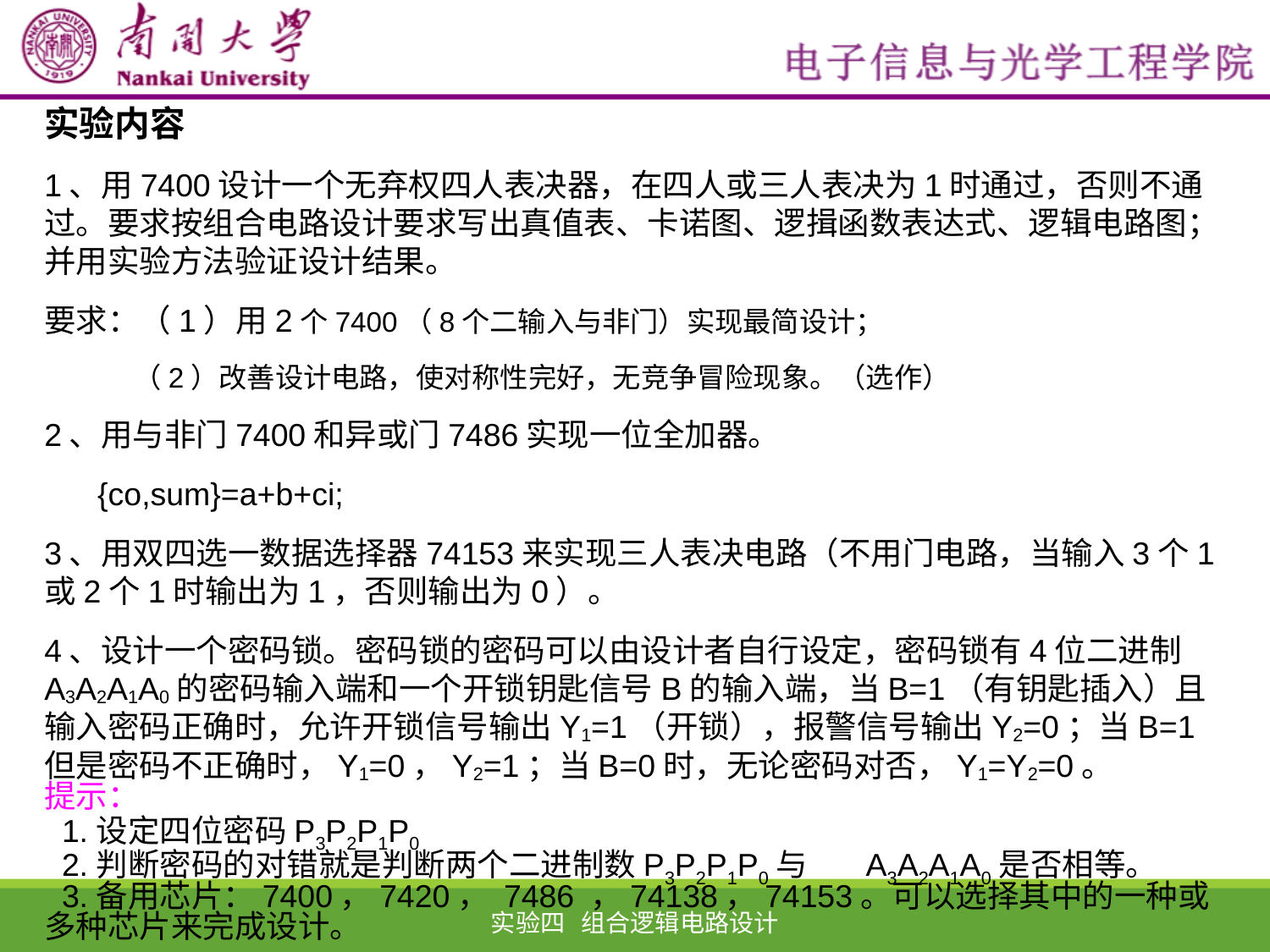

实验内容
1、用7400设计一个无弃权四人表决器，在四人或三人表决为1时通过，否则不通过。要求按组合电路设计要求写出真值表、卡诺图、逻揖函数表达式、逻辑电路图；并用实验方法验证设计结果。
要求：（1）用2个7400（8个二输入与非门）实现最简设计；
             （2）改善设计电路，使对称性完好，无竞争冒险现象。（选作）
2、用与非门7400和异或门7486实现一位全加器。
      {co,sum}=a+b+ci;
3、用双四选一数据选择器74153来实现三人表决电路（不用门电路，当输入3个1或2个1时输出为1，否则输出为0）。
4、设计一个密码锁。密码锁的密码可以由设计者自行设定，密码锁有4位二进制A3A2A1A0的密码输入端和一个开锁钥匙信号B的输入端，当B=1（有钥匙插入）且输入密码正确时，允许开锁信号输出Y1=1（开锁），报警信号输出Y2=0；当B=1但是密码不正确时，Y1=0，Y2=1；当B=0时，无论密码对否，Y1=Y2=0。
提示：
  1.设定四位密码P3P2P1P0
  2.判断密码的对错就是判断两个二进制数P3P2P1P0与       A3A2A1A0是否相等。
  3.备用芯片：7400，7420， 7486 ，74138，74153。可以选择其中的一种或多种芯片来完成设计。

实验四  组合逻辑电路设计
6